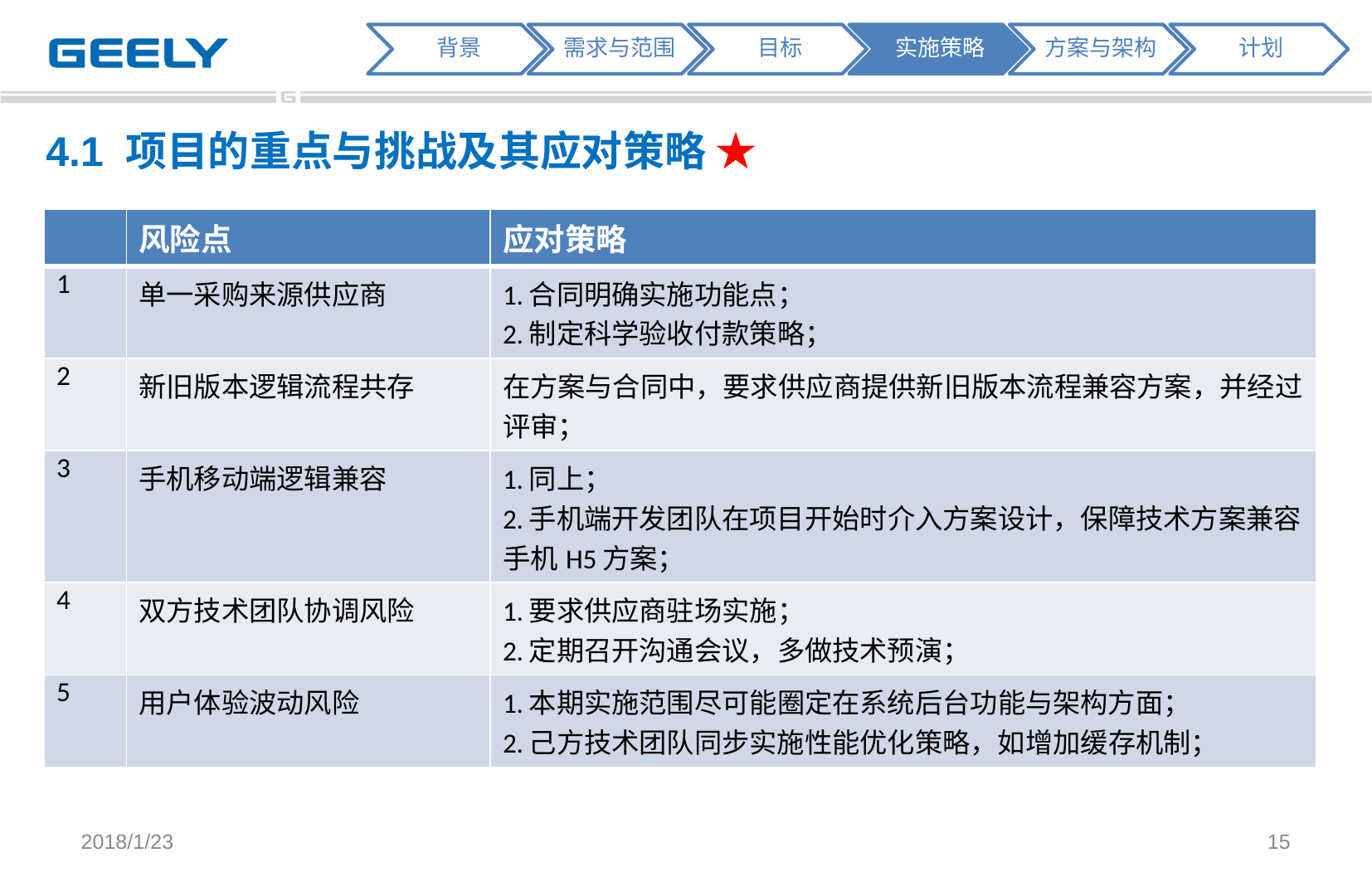

背景
需求与范围
目标
实施策略
方案与架构
计划
4.1 项目的重点与挑战及其应对策略 ★
|  | 风险点 | 应对策略 |
| --- | --- | --- |
| 1 | 单一采购来源供应商 | 1.合同明确实施功能点； 2.制定科学验收付款策略； |
| 2 | 新旧版本逻辑流程共存 | 在方案与合同中，要求供应商提供新旧版本流程兼容方案，并经过评审； |
| 3 | 手机移动端逻辑兼容 | 1.同上； 2.手机端开发团队在项目开始时介入方案设计，保障技术方案兼容手机H5方案； |
| 4 | 双方技术团队协调风险 | 1.要求供应商驻场实施； 2.定期召开沟通会议，多做技术预演； |
| 5 | 用户体验波动风险 | 1.本期实施范围尽可能圈定在系统后台功能与架构方面； 2.己方技术团队同步实施性能优化策略，如增加缓存机制； |
2018/1/23
15